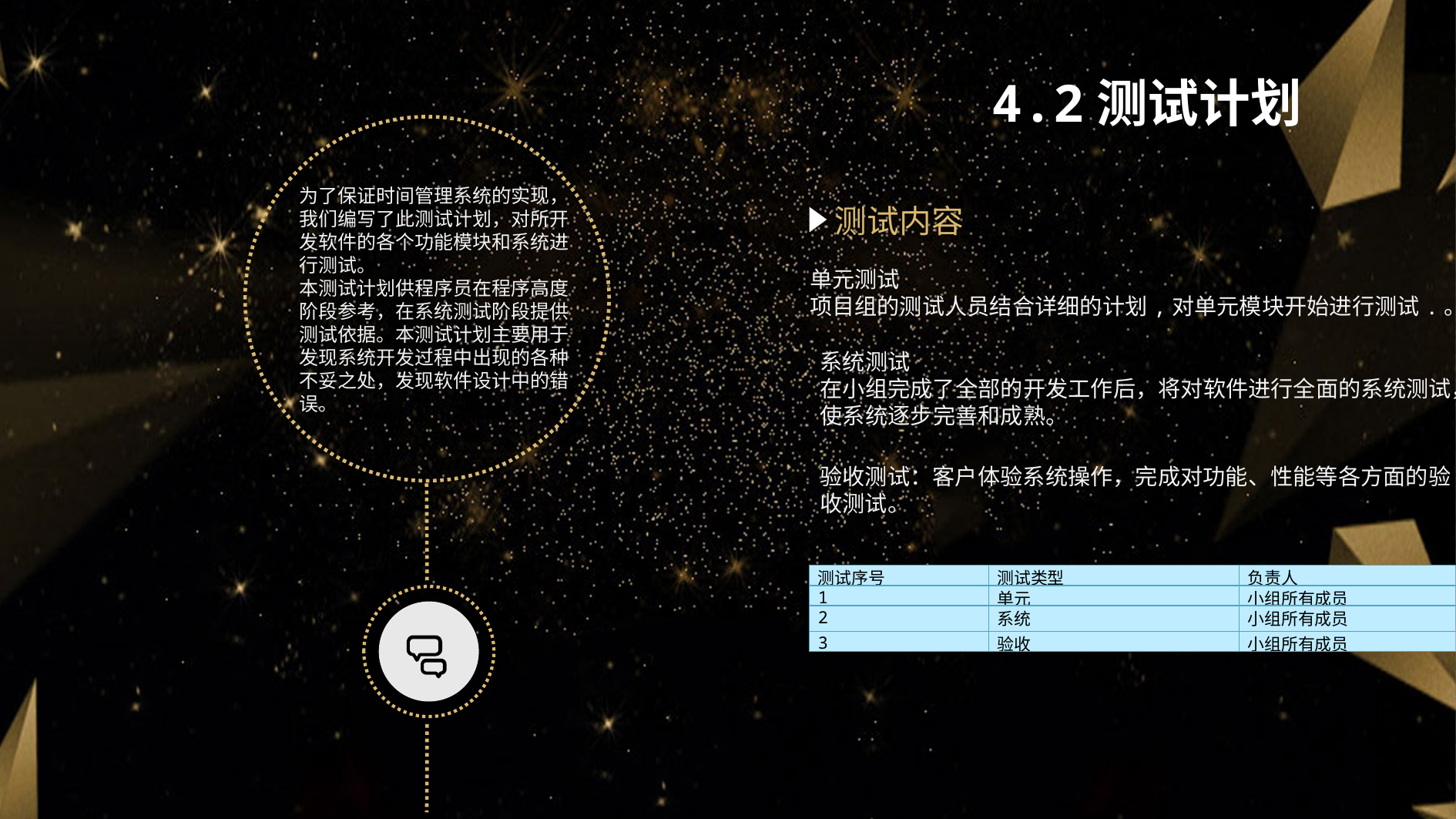

4.2测试计划

为了保证时间管理系统的实现，我们编写了此测试计划，对所开发软件的各个功能模块和系统进行测试。
本测试计划供程序员在程序高度阶段参考，在系统测试阶段提供测试依据。本测试计划主要用于发现系统开发过程中出现的各种不妥之处，发现软件设计中的错误。
测试内容

单元测试
项目组的测试人员结合详细的计划,对单元模块开始进行测试.。
系统测试
在小组完成了全部的开发工作后，将对软件进行全面的系统测试，
使系统逐步完善和成熟。
验收测试：客户体验系统操作，完成对功能、性能等各方面的验
收测试。

| 测试序号 | 测试类型 | 负责人 |
| --- | --- | --- |
| 1 | 单元 | 小组所有成员 |
| 2 | 系统 | 小组所有成员 |
| 3 | 验收 | 小组所有成员 |